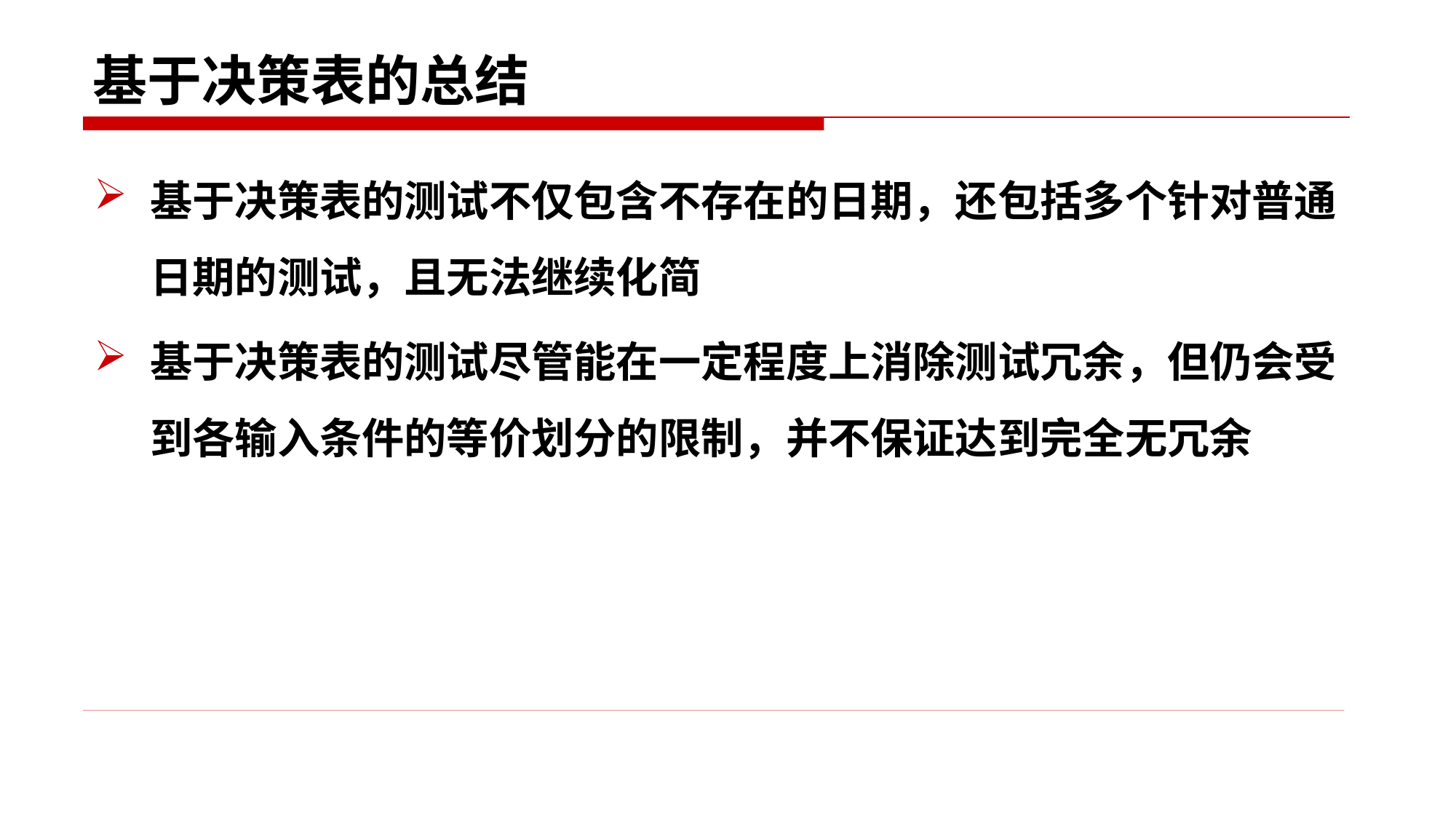

# 基于决策表的总结
基于决策表的测试不仅包含不存在的日期，还包括多个针对普通日期的测试，且无法继续化简
基于决策表的测试尽管能在一定程度上消除测试冗余，但仍会受到各输入条件的等价划分的限制，并不保证达到完全无冗余